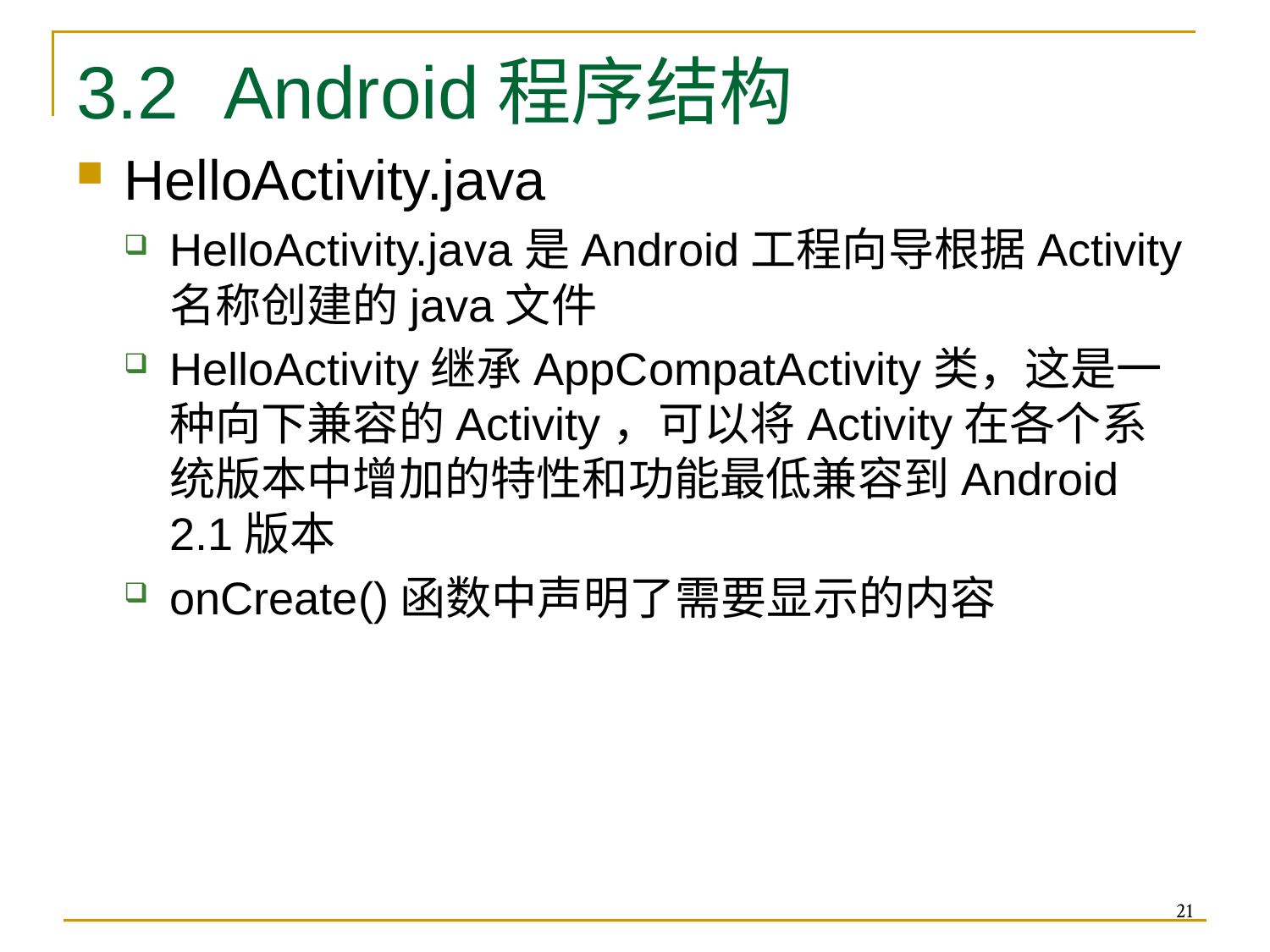

# 3.2 Android程序结构
HelloActivity.java
HelloActivity.java是Android工程向导根据Activity名称创建的java文件
HelloActivity继承AppCompatActivity类，这是一种向下兼容的Activity，可以将Activity在各个系统版本中增加的特性和功能最低兼容到Android 2.1版本
onCreate()函数中声明了需要显示的内容
21